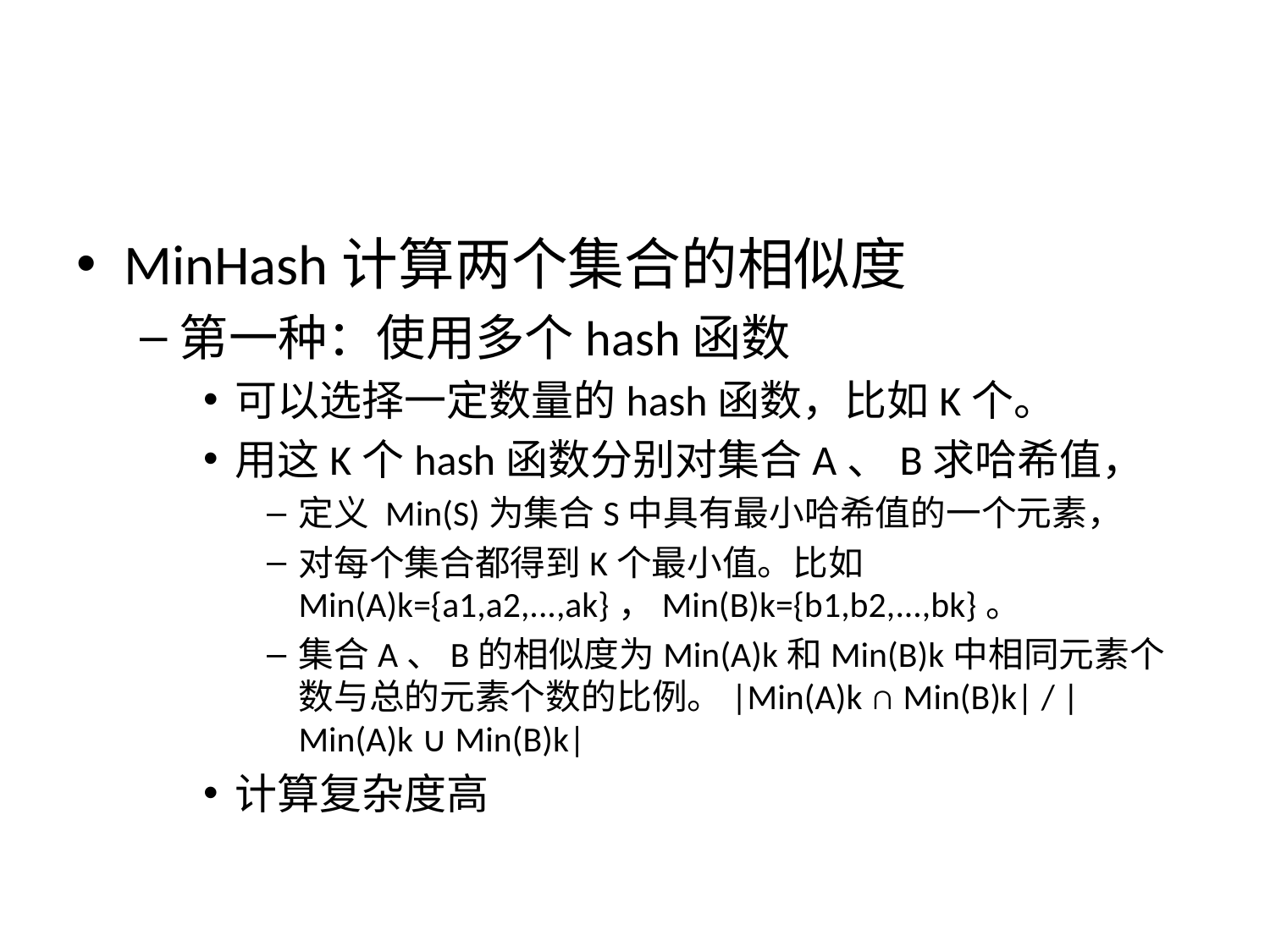

#
MinHash计算两个集合的相似度
第一种：使用多个hash函数
可以选择一定数量的hash函数，比如K个。
用这K个hash函数分别对集合A、B求哈希值，
定义 Min(S)为集合S中具有最小哈希值的一个元素，
对每个集合都得到K个最小值。比如Min(A)k={a1,a2,...,ak}，Min(B)k={b1,b2,...,bk}。
集合A、B的相似度为Min(A)k和Min(B)k中相同元素个数与总的元素个数的比例。|Min(A)k ∩ Min(B)k| / |Min(A)k ∪ Min(B)k|
计算复杂度高